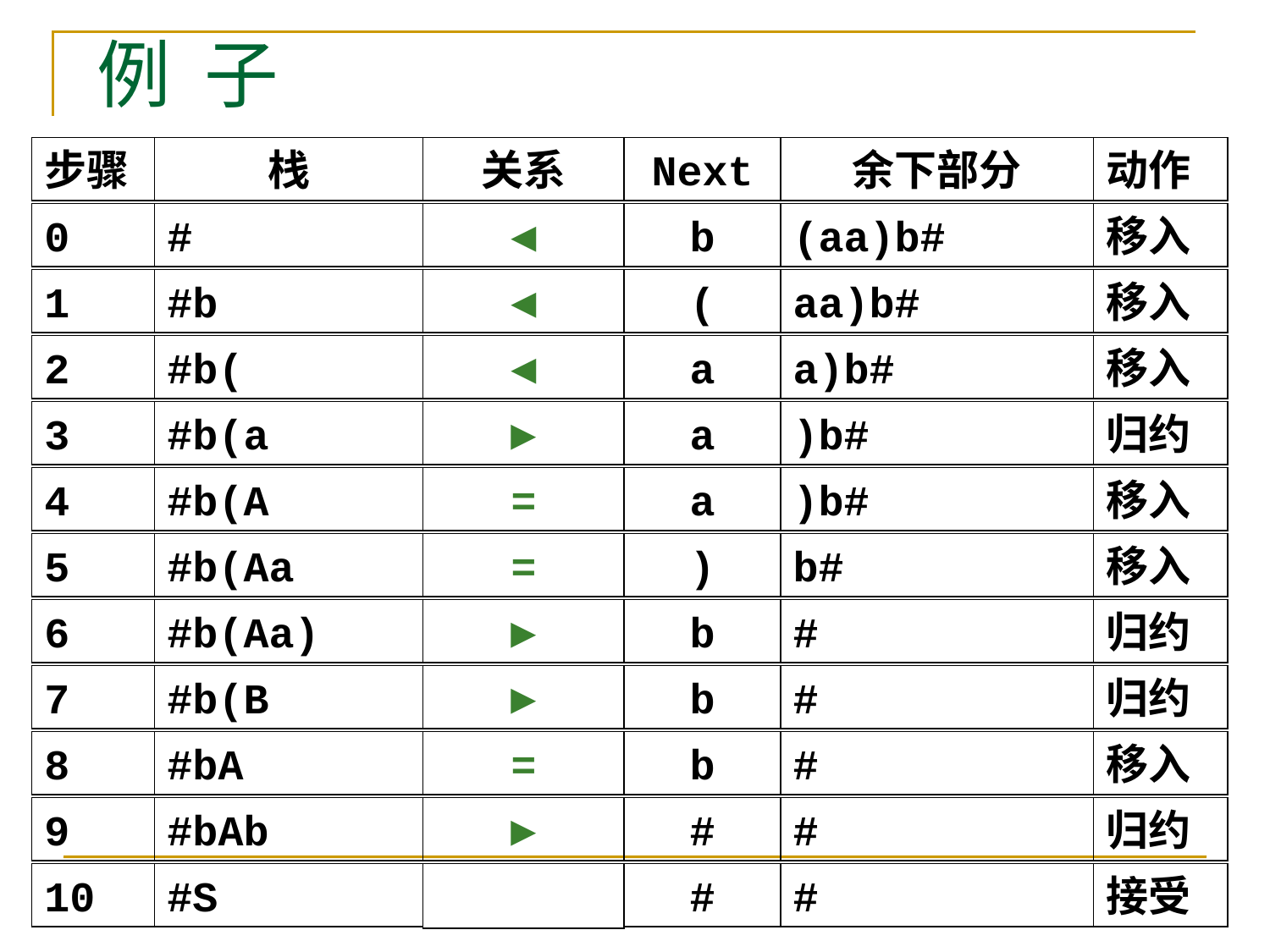

# 例  子
步骤
栈
关系
Next
余下部分
动作
0
#
◄
b
(aa)b#
移入
1
#b
◄
(
aa)b#
移入
2
#b(
◄
a
a)b#
移入
3
#b(a
►
a
)b#
归约
4
#b(A
=
a
)b#
移入
5
#b(Aa
=
)
b#
移入
6
#b(Aa)
►
b
#
归约
7
#b(B
►
b
#
归约
8
#bA
=
b
#
移入
9
#bAb
►
#
#
归约
10
#S

#
#
接受
30